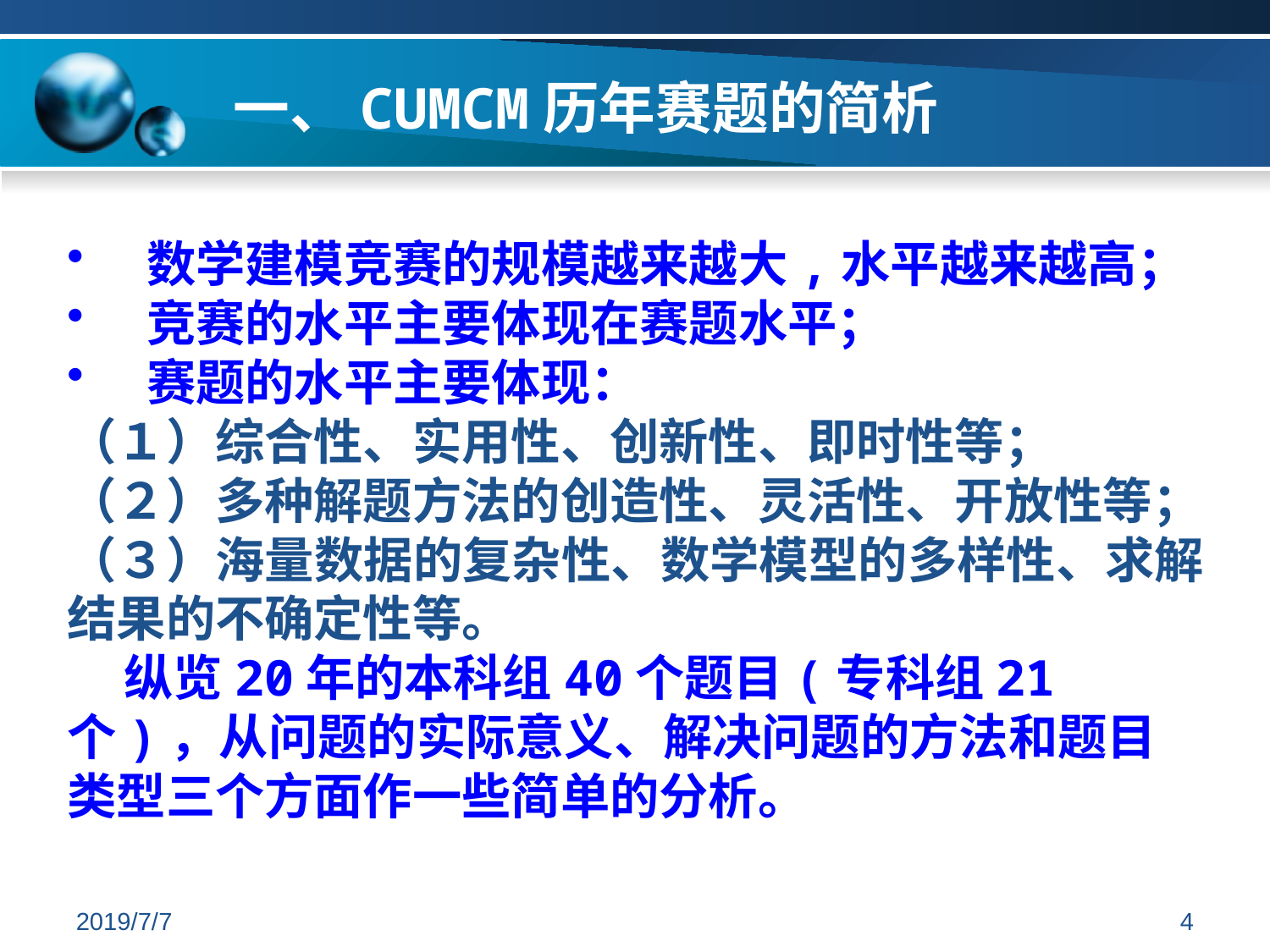

一、CUMCM历年赛题的简析
　数学建模竞赛的规模越来越大,水平越来越高；
　竞赛的水平主要体现在赛题水平；
　赛题的水平主要体现：
（１）综合性、实用性、创新性、即时性等；
（２）多种解题方法的创造性、灵活性、开放性等；
（３）海量数据的复杂性、数学模型的多样性、求解结果的不确定性等。
    纵览20年的本科组40个题目(专科组21个)，从问题的实际意义、解决问题的方法和题目类型三个方面作一些简单的分析。
2019/7/7
4